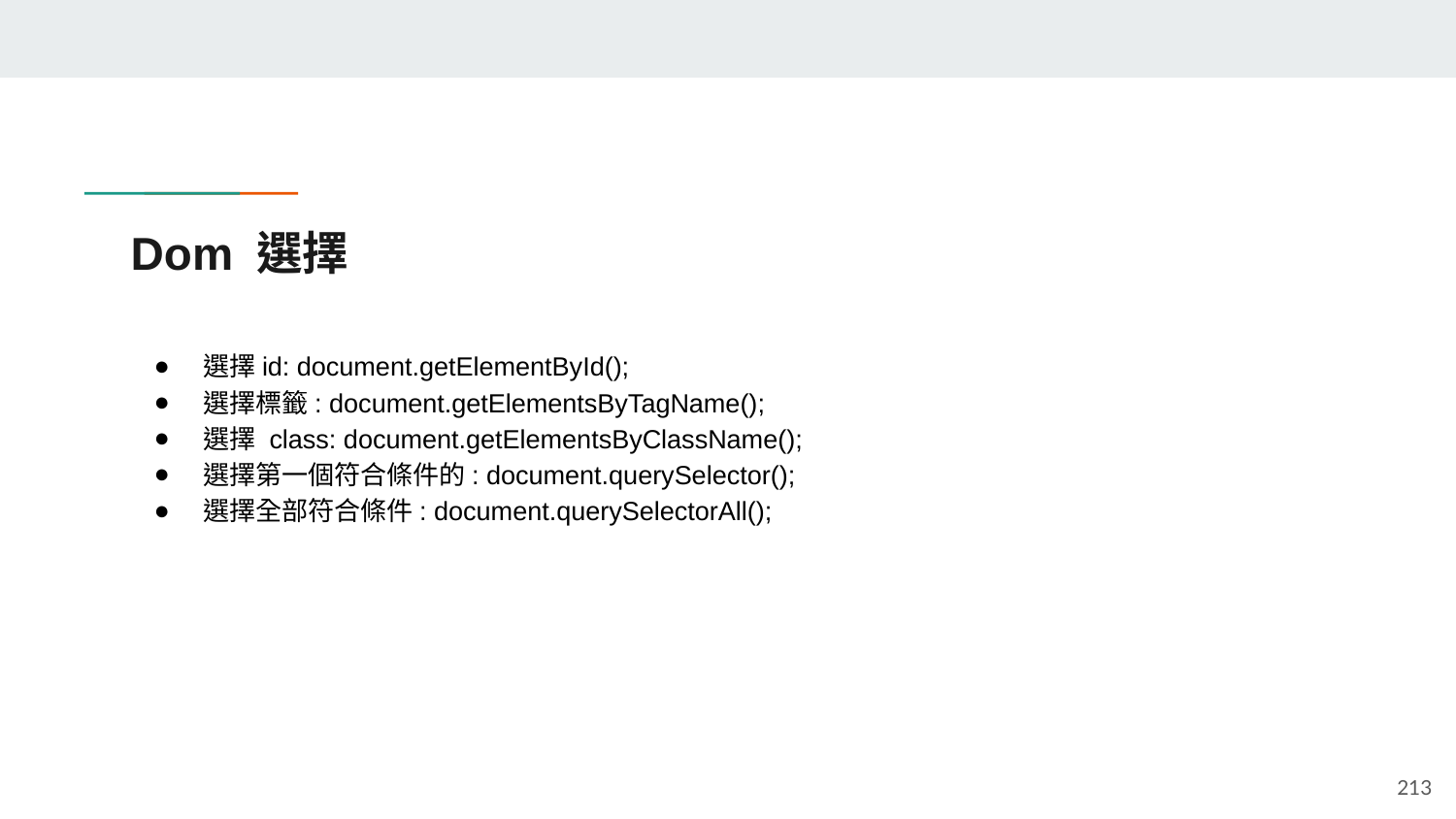

# Dom 選擇
選擇id: document.getElementById();
選擇標籤: document.getElementsByTagName();
選擇 class: document.getElementsByClassName();
選擇第一個符合條件的: document.querySelector();
選擇全部符合條件: document.querySelectorAll();
213